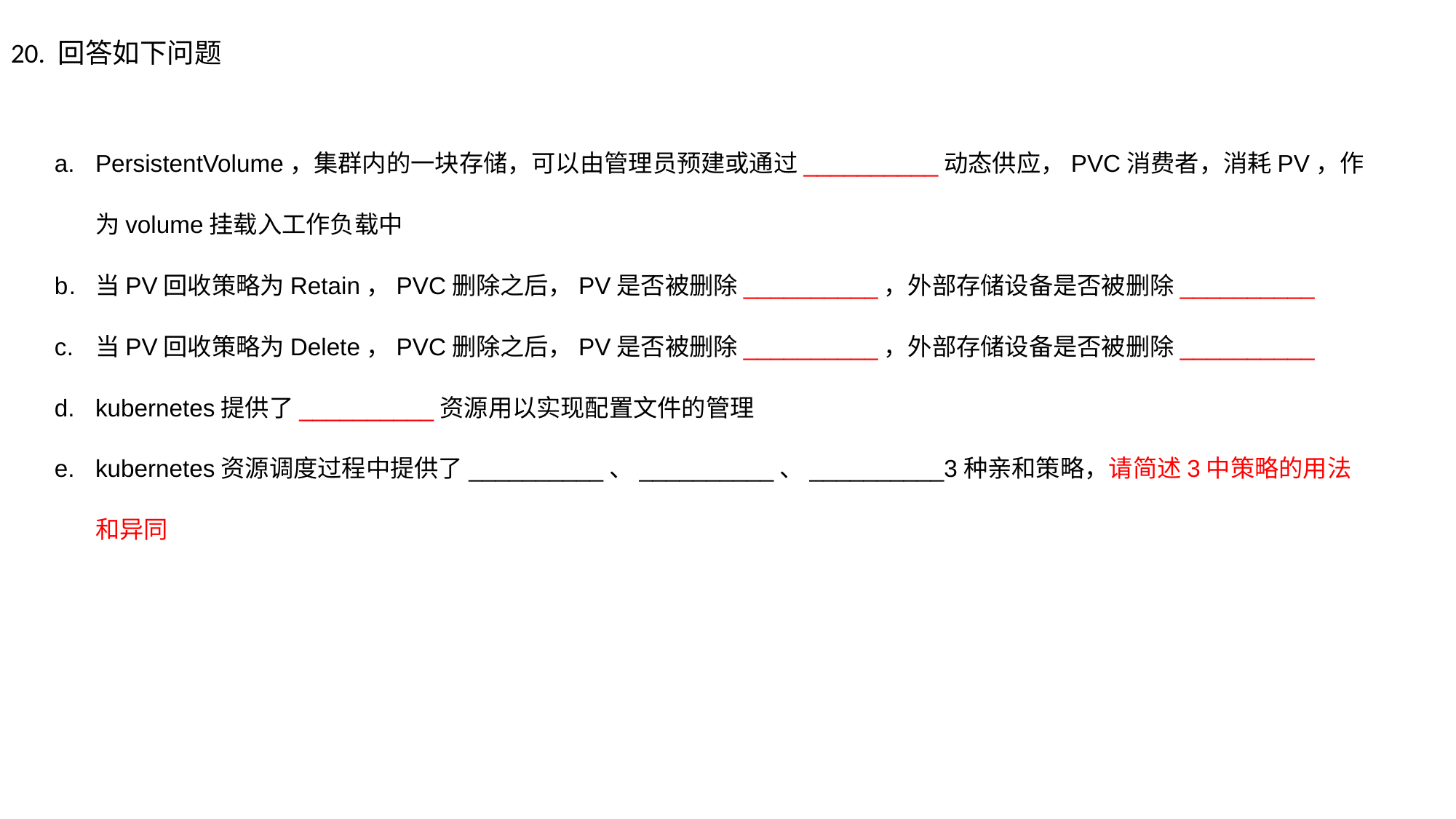

20. 回答如下问题
PersistentVolume，集群内的一块存储，可以由管理员预建或通过__________动态供应，PVC消费者，消耗PV，作为volume挂载入工作负载中
当PV回收策略为Retain，PVC删除之后，PV是否被删除__________，外部存储设备是否被删除__________
当PV回收策略为Delete，PVC删除之后，PV是否被删除__________，外部存储设备是否被删除__________
kubernetes提供了__________资源用以实现配置文件的管理
kubernetes资源调度过程中提供了__________、__________、__________3种亲和策略，请简述3中策略的用法和异同